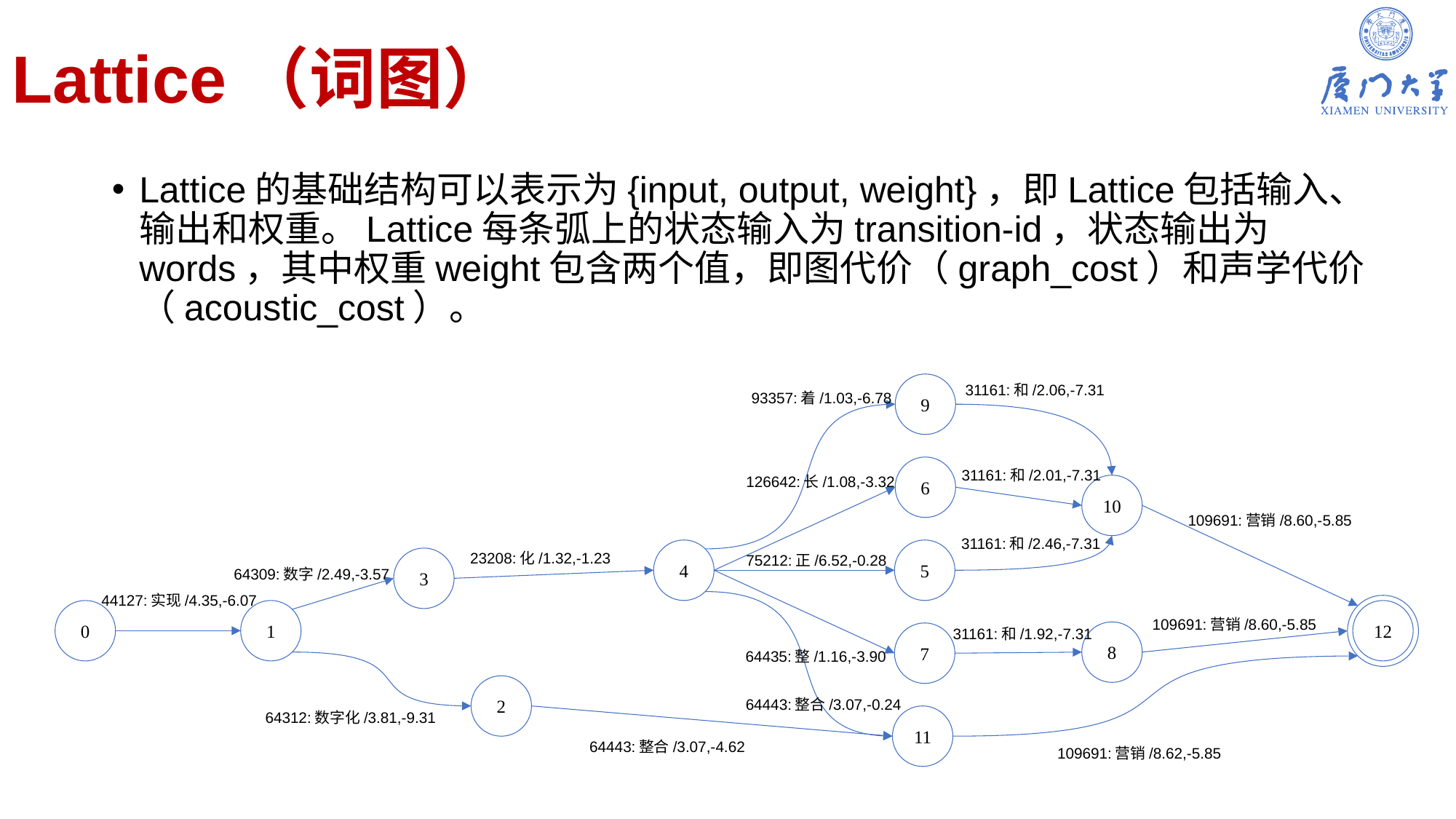

# Lattice（词图）
Lattice的基础结构可以表示为{input, output, weight}，即Lattice包括输入、输出和权重。Lattice每条弧上的状态输入为transition-id，状态输出为words，其中权重weight包含两个值，即图代价（graph_cost）和声学代价（acoustic_cost）。
9
31161:和/2.06,-7.31
93357:着/1.03,-6.78
6
31161:和/2.01,-7.31
126642:长/1.08,-3.32
10
109691:营销/8.60,-5.85
31161:和/2.46,-7.31
4
5
23208:化/1.32,-1.23
75212:正/6.52,-0.28
3
64309:数字/2.49,-3.57
44127:实现/4.35,-6.07

0
1
12
109691:营销/8.60,-5.85
31161:和/1.92,-7.31
8
7
64435:整/1.16,-3.90
2
64443:整合/3.07,-0.24
64312:数字化/3.81,-9.31
11
64443:整合/3.07,-4.62
109691:营销/8.62,-5.85